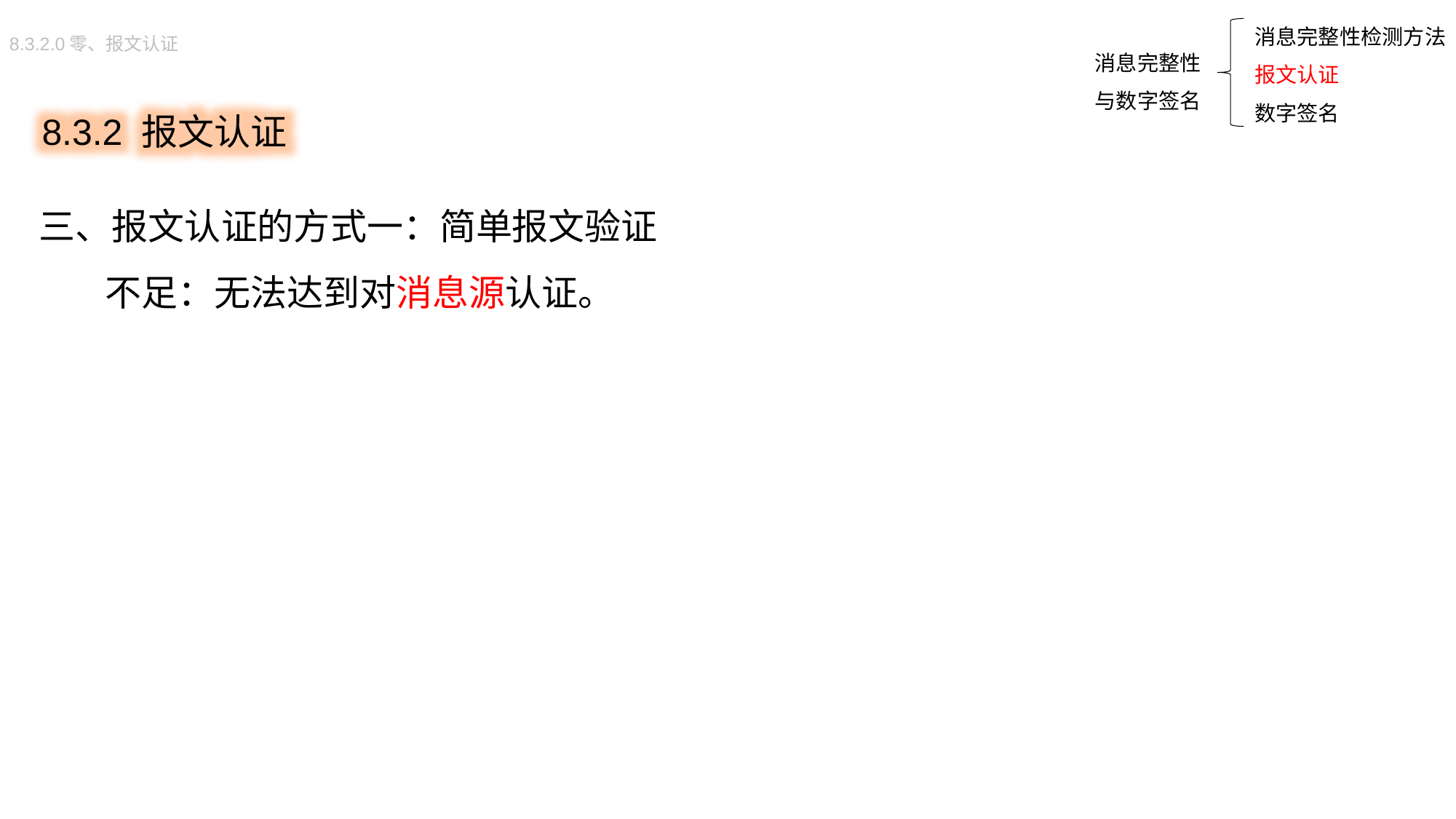

消息完整性检测方法
报文认证
数字签名

8.3.2.0零、报文认证
消息完整性
与数字签名
8.3.2 报文认证
三、报文认证的方式一：简单报文验证
       不足：无法达到对消息源认证。